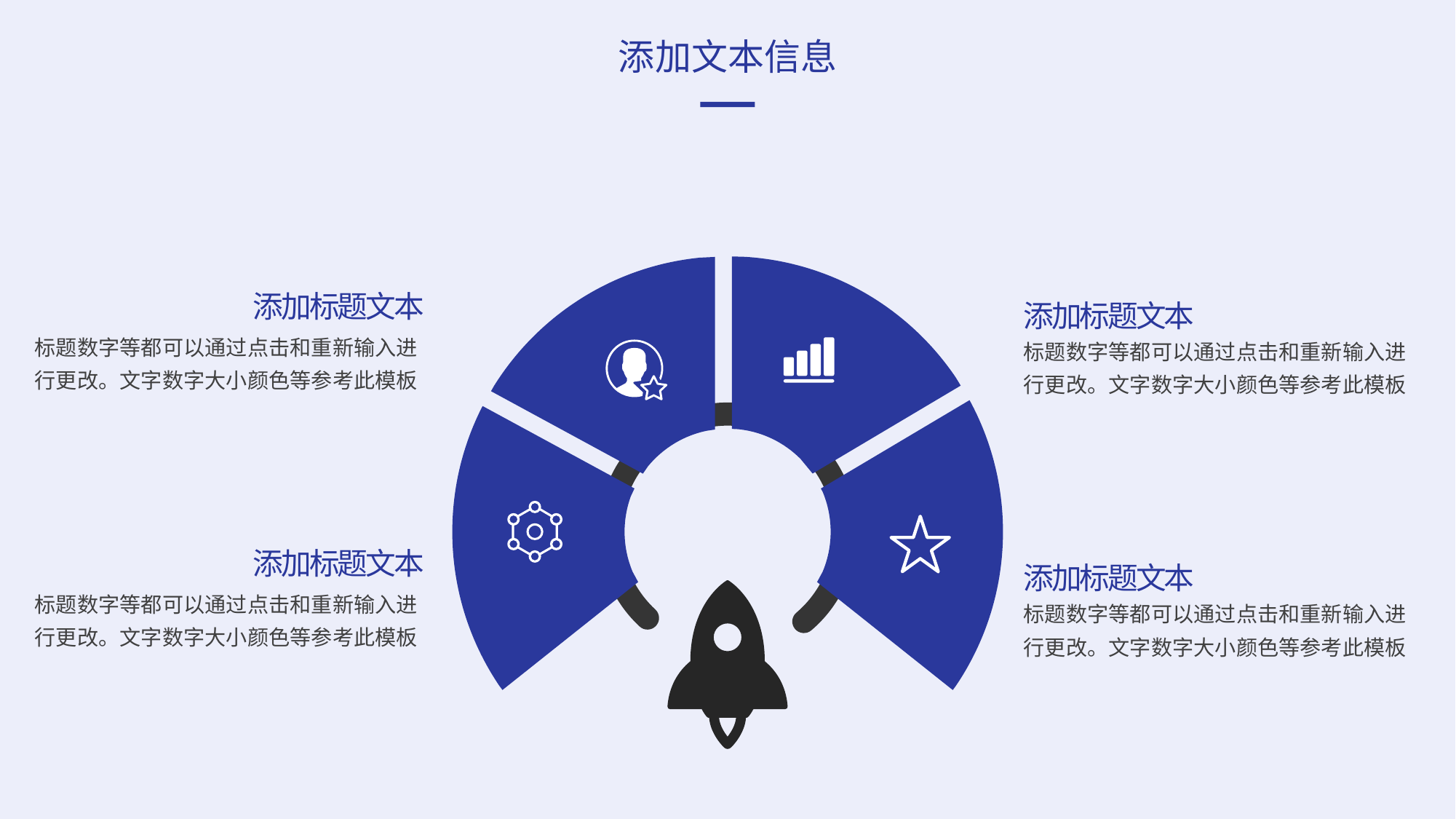

添加文本信息

添加标题文本
标题数字等都可以通过点击和重新输入进行更改。文字数字大小颜色等参考此模板
添加标题文本
标题数字等都可以通过点击和重新输入进行更改。文字数字大小颜色等参考此模板

添加标题文本
标题数字等都可以通过点击和重新输入进行更改。文字数字大小颜色等参考此模板
添加标题文本
标题数字等都可以通过点击和重新输入进行更改。文字数字大小颜色等参考此模板